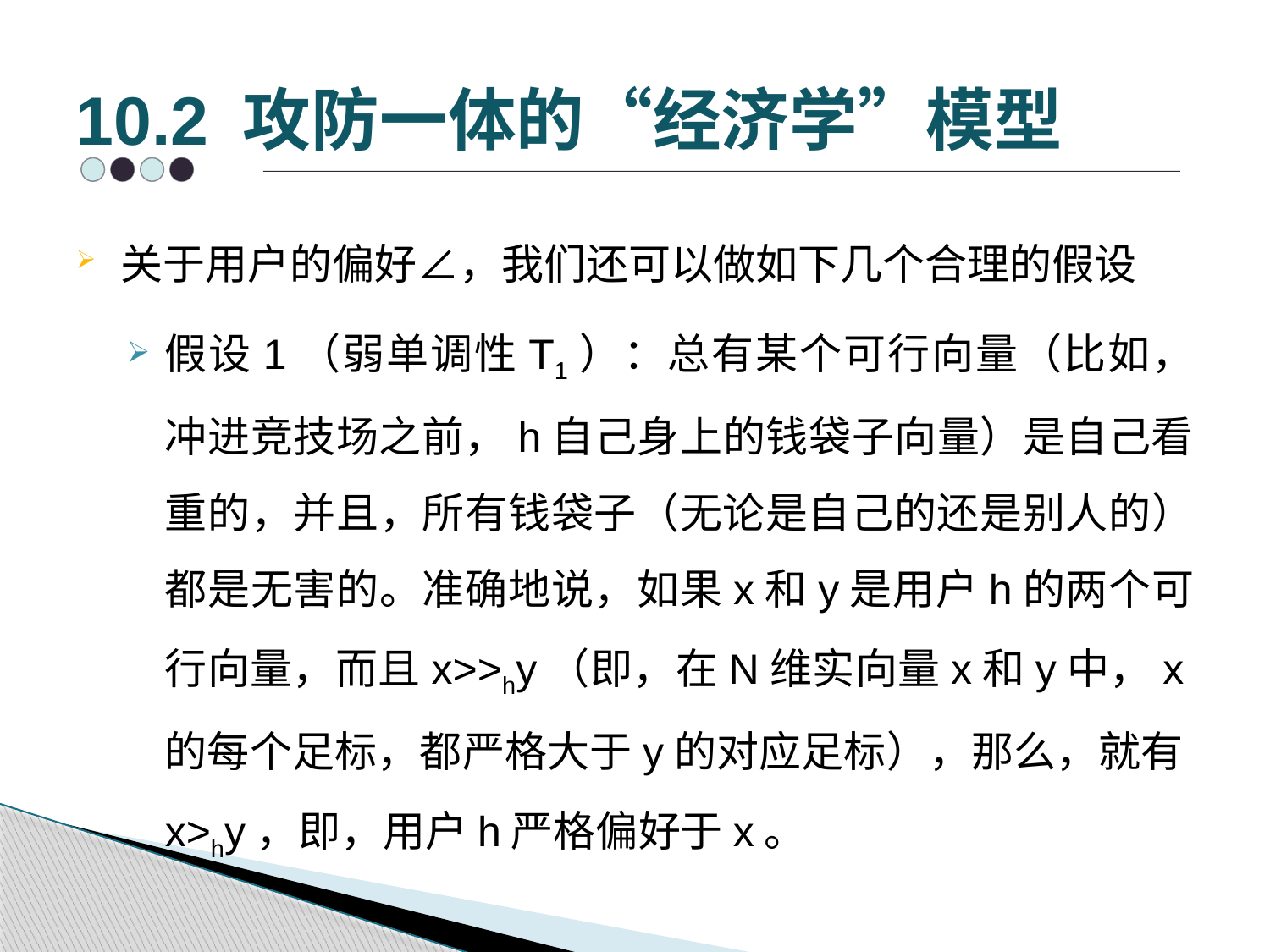

# 10.2 攻防一体的“经济学”模型

关于用户的偏好∠，我们还可以做如下几个合理的假设
假设1（弱单调性T1）：总有某个可行向量（比如，冲进竞技场之前，h自己身上的钱袋子向量）是自己看重的，并且，所有钱袋子（无论是自己的还是别人的）都是无害的。准确地说，如果x和y是用户h的两个可行向量，而且x>>hy（即，在N维实向量x和y中，x的每个足标，都严格大于y的对应足标），那么，就有x>hy，即，用户h严格偏好于x。